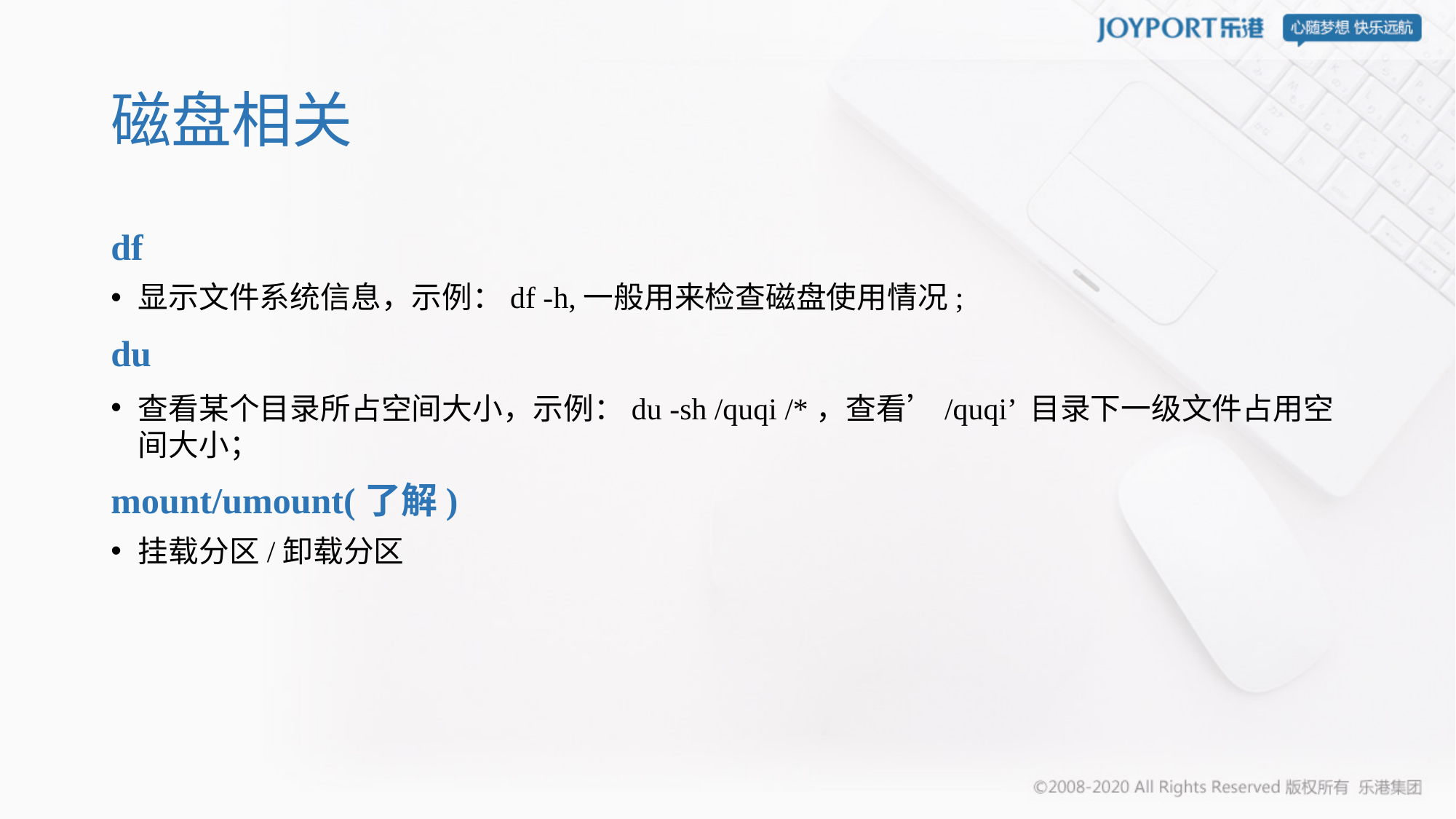

# 磁盘相关
df
显示文件系统信息，示例：df -h,一般用来检查磁盘使用情况;
du
查看某个目录所占空间大小，示例：du -sh /quqi /*，查看’/quqi’ 目录下一级文件占用空间大小；
mount/umount(了解)
挂载分区/卸载分区